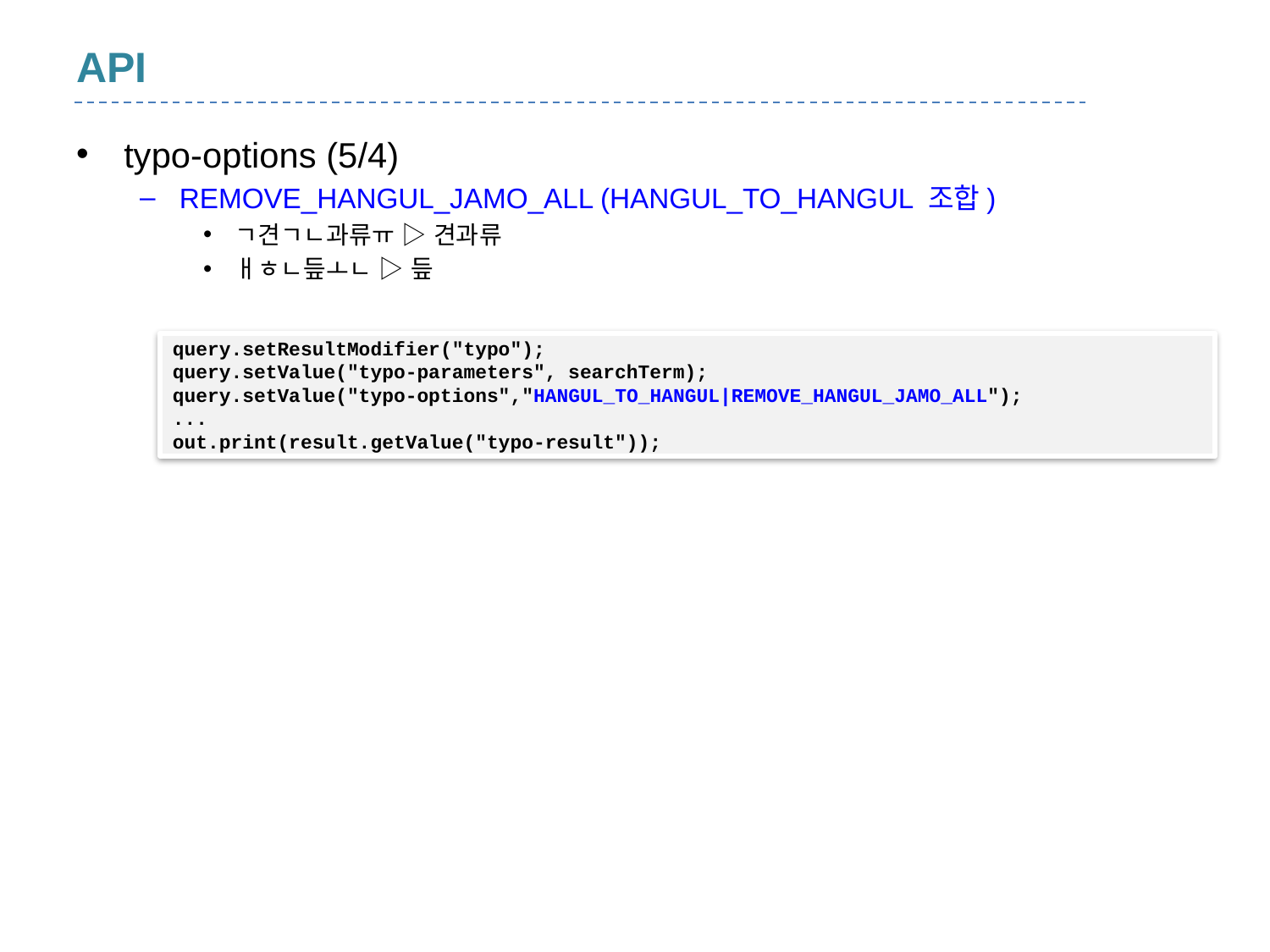

# API
typo-options (5/4)
REMOVE_HANGUL_JAMO_ALL (HANGUL_TO_HANGUL 조합)
ㄱ견ㄱㄴ과류ㅠ ▷ 견과류
ㅐㅎㄴ듶ㅗㄴ ▷ 듶
query.setResultModifier("typo");
query.setValue("typo-parameters", searchTerm);
query.setValue("typo-options","HANGUL_TO_HANGUL|REMOVE_HANGUL_JAMO_ALL");
...
out.print(result.getValue("typo-result"));